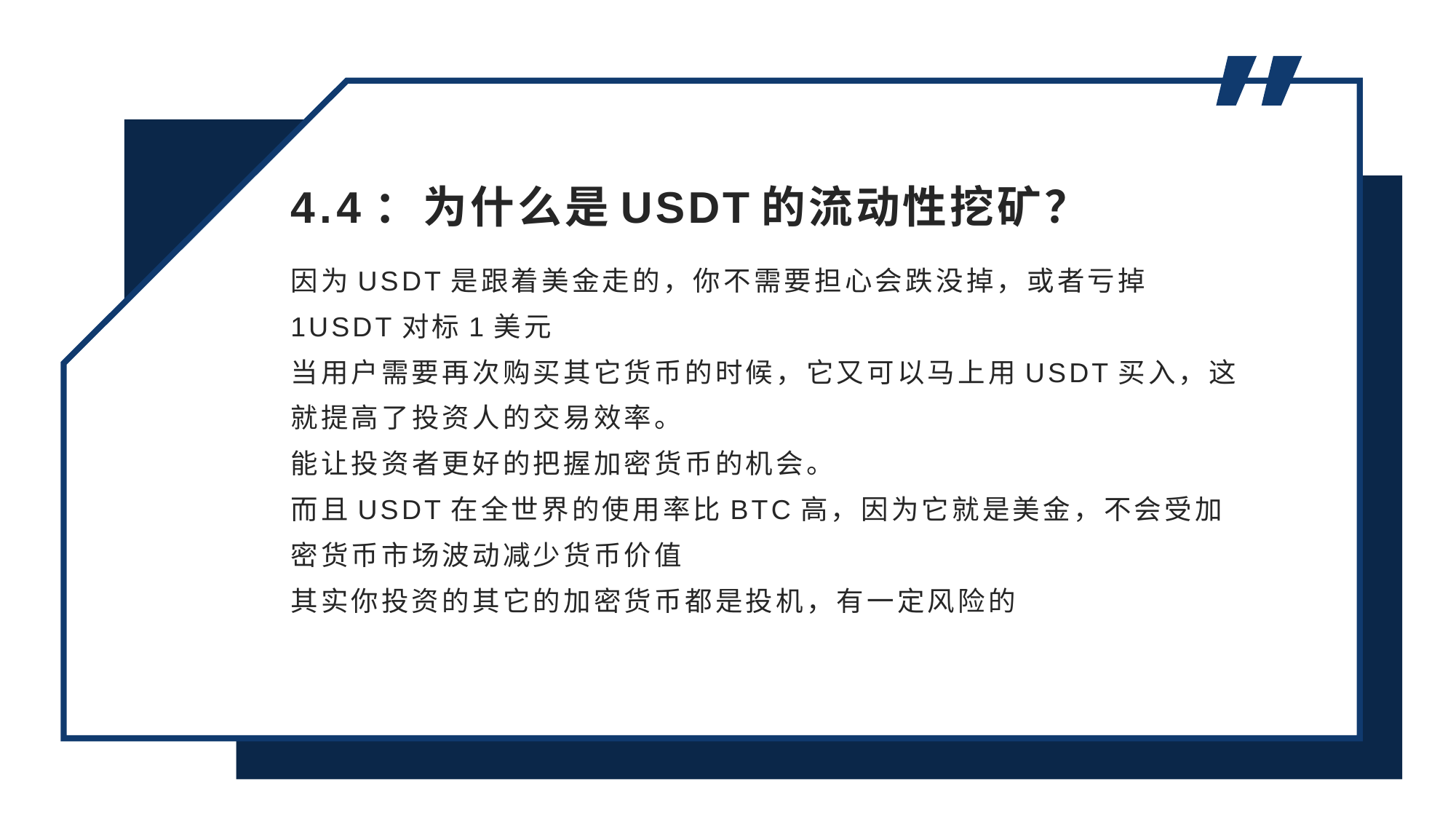

4.4：为什么是USDT的流动性挖矿？

因为USDT是跟着美金走的，你不需要担心会跌没掉，或者亏掉
1USDT对标1美元
当用户需要再次购买其它货币的时候，它又可以马上用USDT买入，这就提高了投资人的交易效率。
能让投资者更好的把握加密货币的机会。
而且USDT在全世界的使用率比BTC高，因为它就是美金，不会受加密货币市场波动减少货币价值
其实你投资的其它的加密货币都是投机，有一定风险的